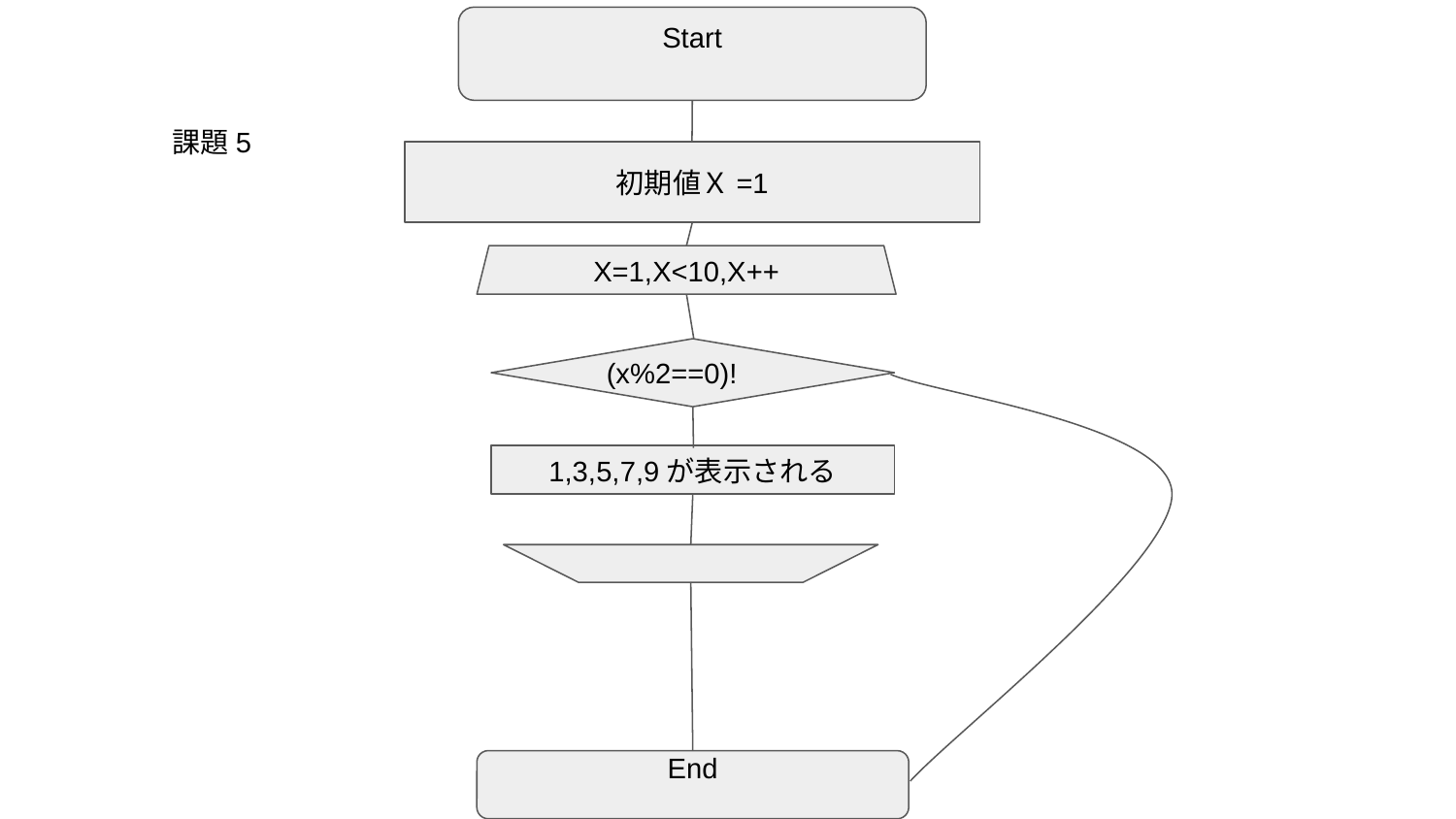

Start

課題5

初期値Ｘ=1
X=1,X<10,X++
(x%2==0)!

1,3,5,7,9が表示される

End